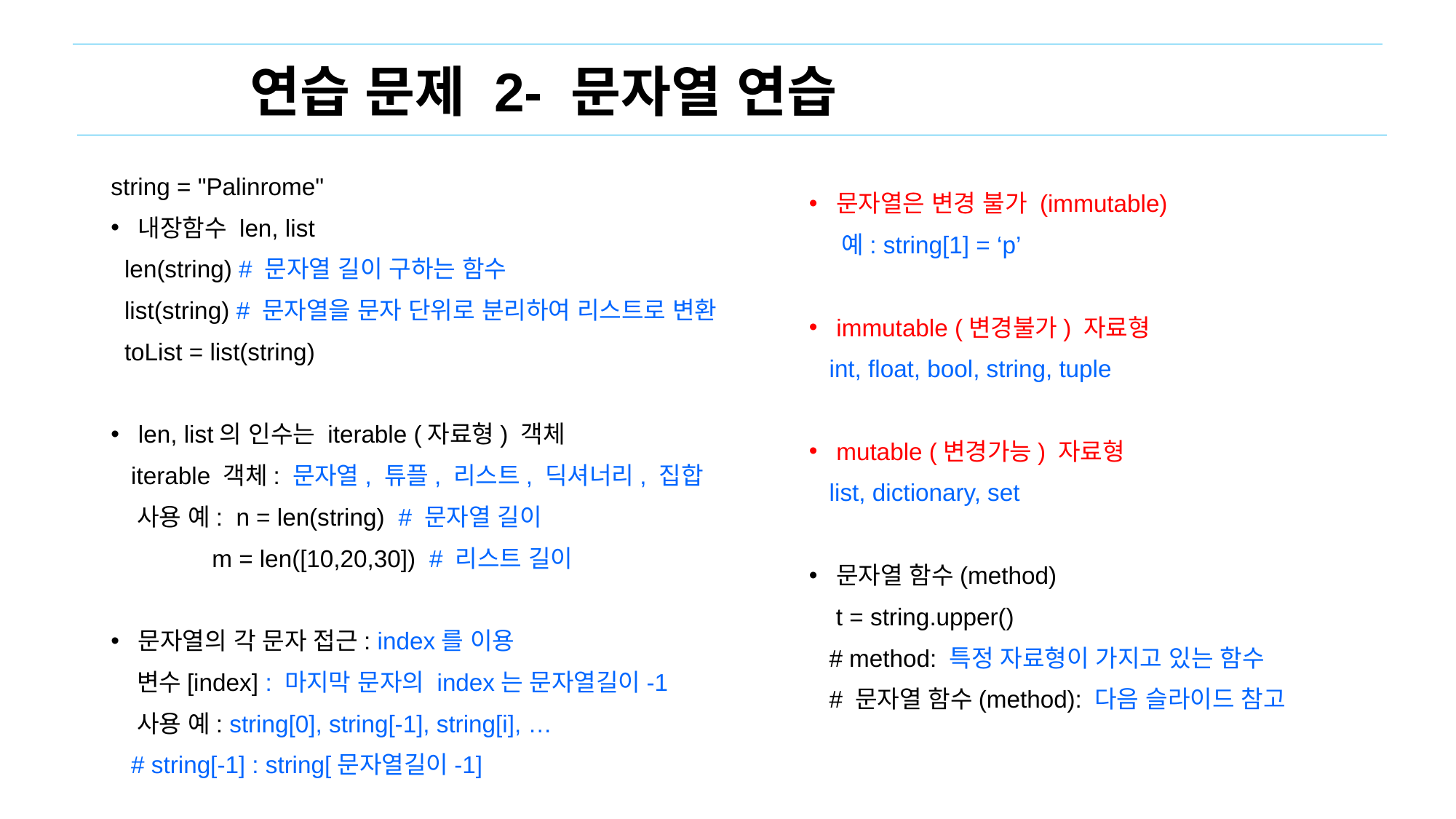

연습 문제 2- 문자열 연습
string = "Palinrome"
내장함수 len, list
  len(string) # 문자열 길이 구하는 함수
  list(string) # 문자열을 문자 단위로 분리하여 리스트로 변환
  toList = list(string)

len, list의 인수는 iterable (자료형) 객체
   iterable 객체: 문자열, 튜플, 리스트, 딕셔너리, 집합
   사용 예:  n = len(string)  # 문자열 길이
               m = len([10,20,30])  # 리스트 길이

문자열의 각 문자 접근: index를 이용
   변수[index] : 마지막 문자의 index는 문자열길이-1
   사용 예: string[0], string[-1], string[i], …
   # string[-1] : string[문자열길이-1]

문자열은 변경 불가 (immutable)
    예: string[1] = ‘p’

immutable (변경불가) 자료형
   int, float, bool, string, tuple

mutable (변경가능) 자료형
   list, dictionary, set

문자열 함수(method)
    t = string.upper()
   # method: 특정 자료형이 가지고 있는 함수
   # 문자열 함수(method): 다음 슬라이드 참고